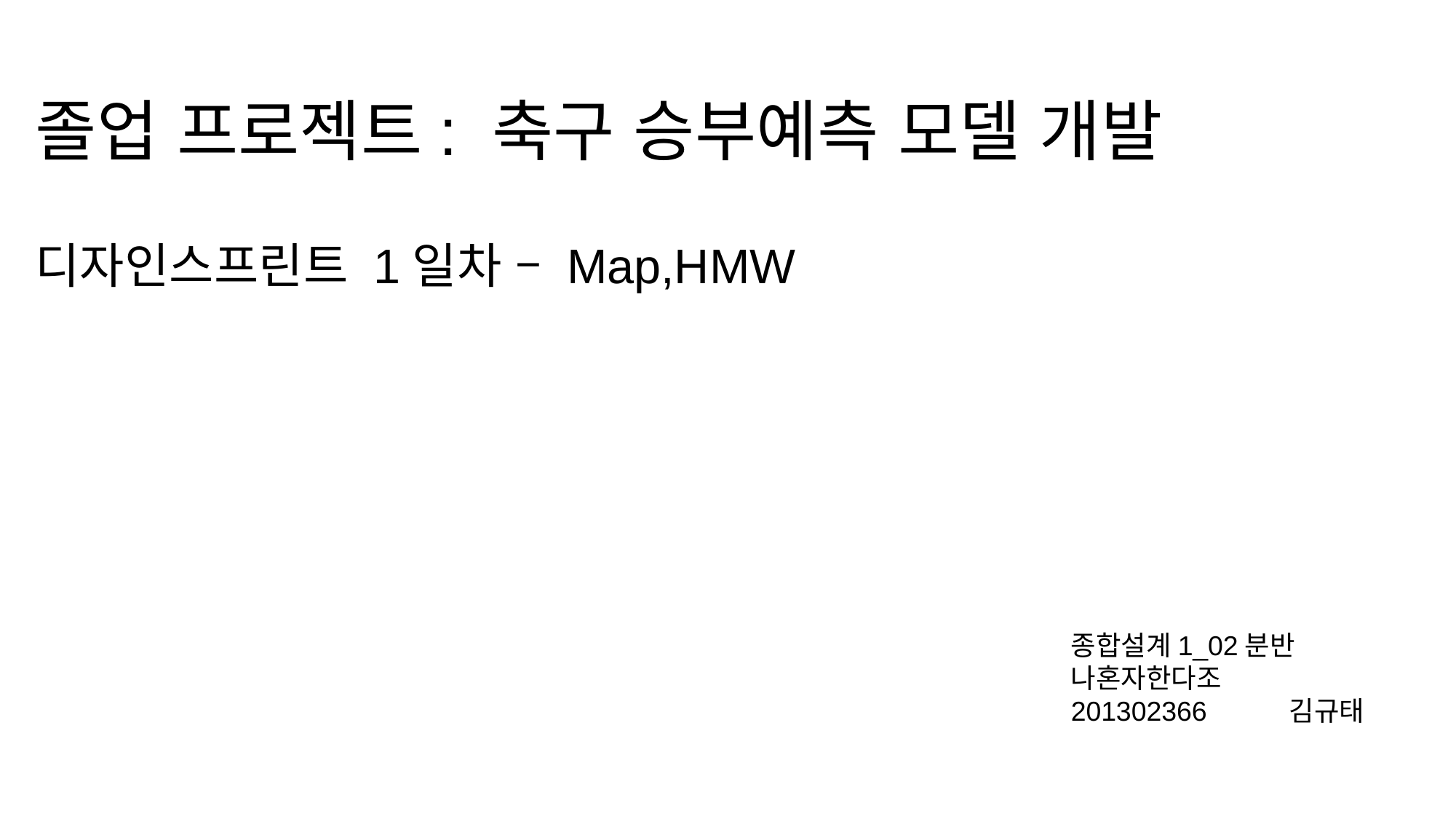

# 졸업 프로젝트: 축구 승부예측 모델 개발 디자인스프린트 1일차 – Map,HMW
종합설계1_02분반
나혼자한다조
201302366	김규태